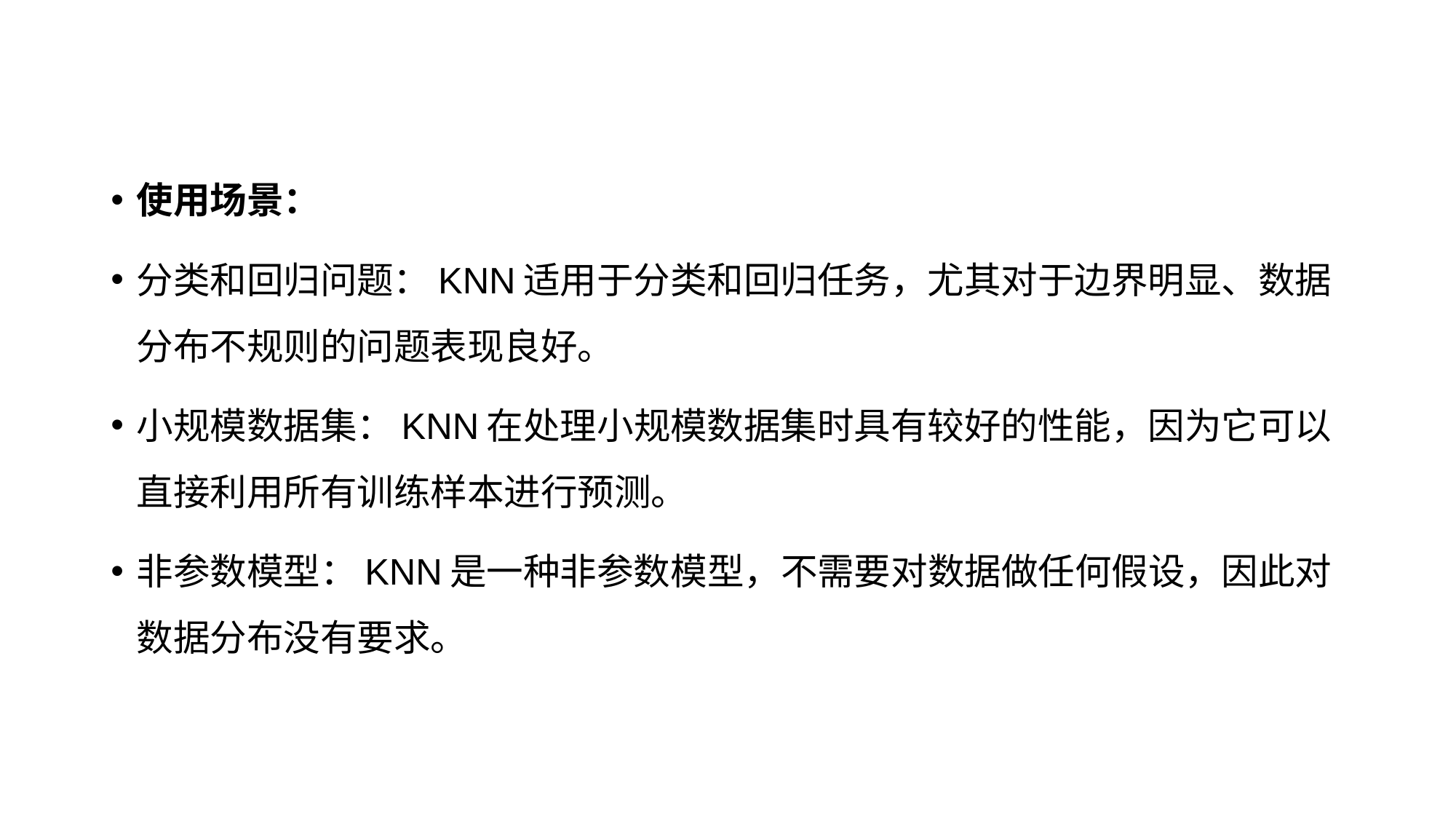

使用场景：
分类和回归问题：KNN适用于分类和回归任务，尤其对于边界明显、数据分布不规则的问题表现良好。
小规模数据集：KNN在处理小规模数据集时具有较好的性能，因为它可以直接利用所有训练样本进行预测。
非参数模型：KNN是一种非参数模型，不需要对数据做任何假设，因此对数据分布没有要求。